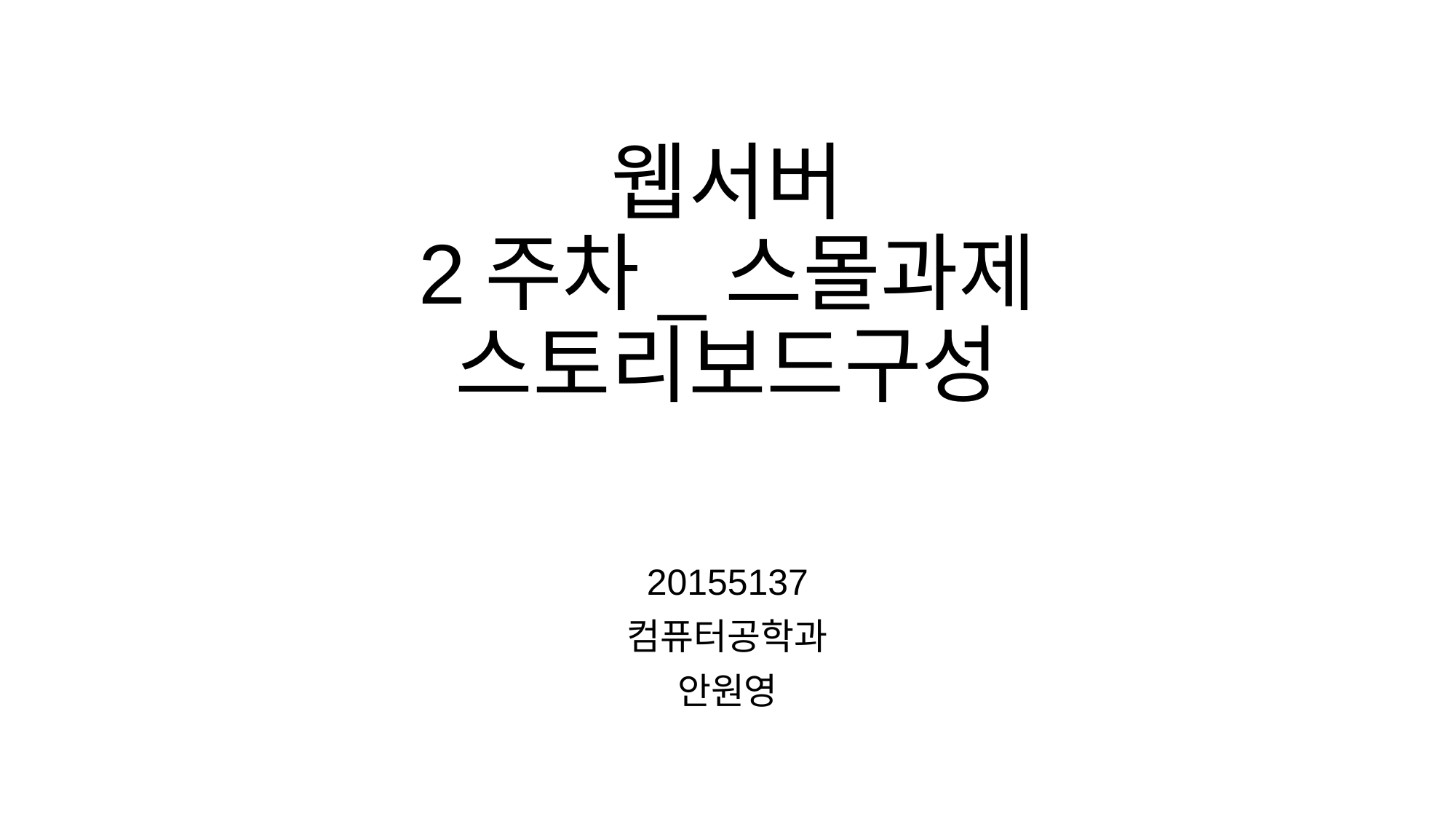

# 웹서버 2주차_스몰과제 스토리보드구성
20155137
컴퓨터공학과
안원영